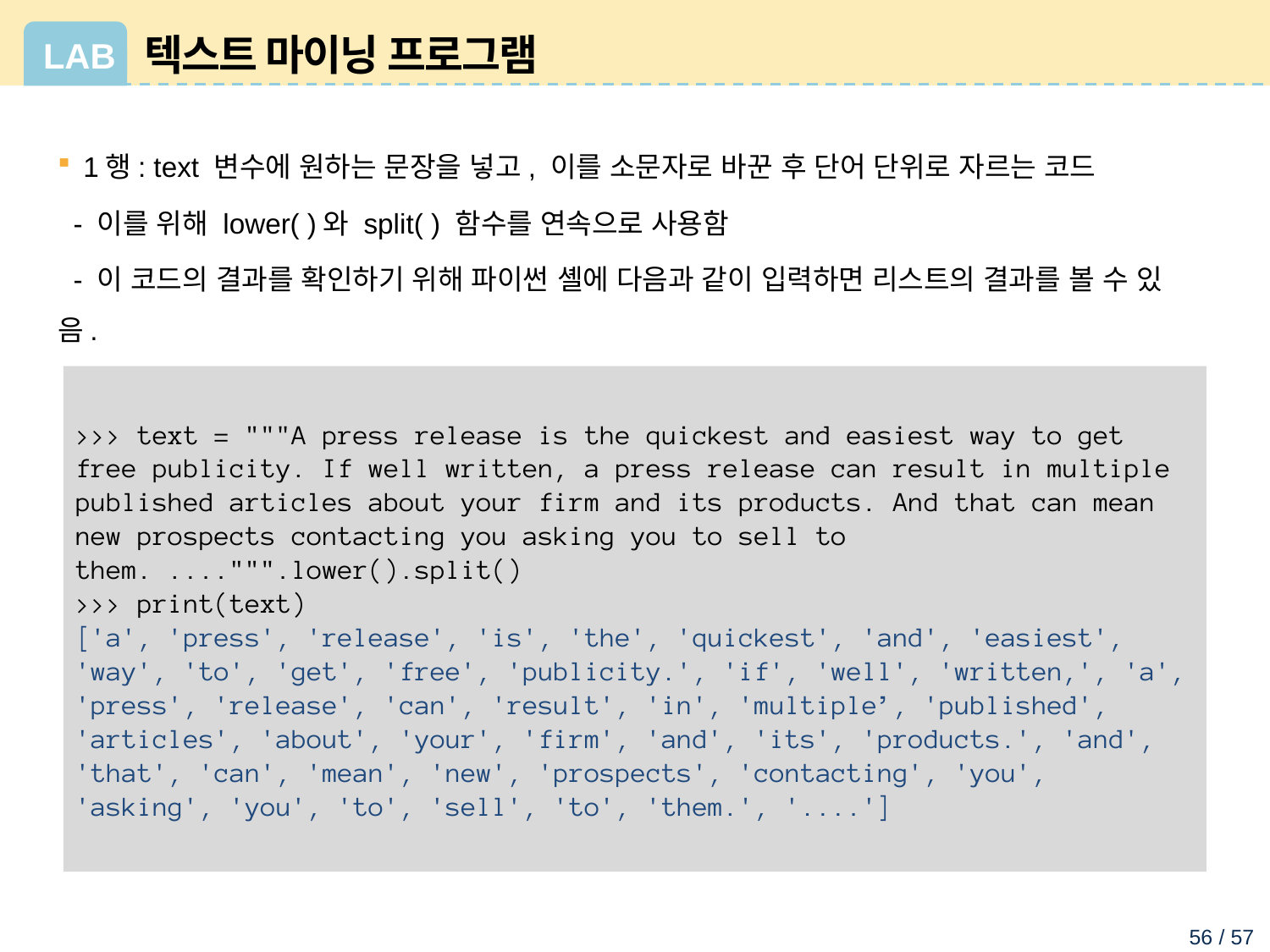

# 텍스트 마이닝 프로그램
1행: text 변수에 원하는 문장을 넣고, 이를 소문자로 바꾼 후 단어 단위로 자르는 코드
  - 이를 위해 lower( )와 split( ) 함수를 연속으로 사용함
  - 이 코드의 결과를 확인하기 위해 파이썬 셸에 다음과 같이 입력하면 리스트의 결과를 볼 수 있음.

>>> text = """A press release is the quickest and easiest way to get free publicity. If well written, a press release can result in multiple published articles about your firm and its products. And that can mean new prospects contacting you asking you to sell to them. ....""".lower().split()
>>> print(text)
['a', 'press', 'release', 'is', 'the', 'quickest', 'and', 'easiest', 'way', 'to', 'get', 'free', 'publicity.', 'if', 'well', 'written,', 'a', 'press', 'release', 'can', 'result', 'in', 'multiple’, 'published', 'articles', 'about', 'your', 'firm', 'and', 'its', 'products.', 'and', 'that', 'can', 'mean', 'new', 'prospects', 'contacting', 'you', 'asking', 'you', 'to', 'sell', 'to', 'them.', '....']